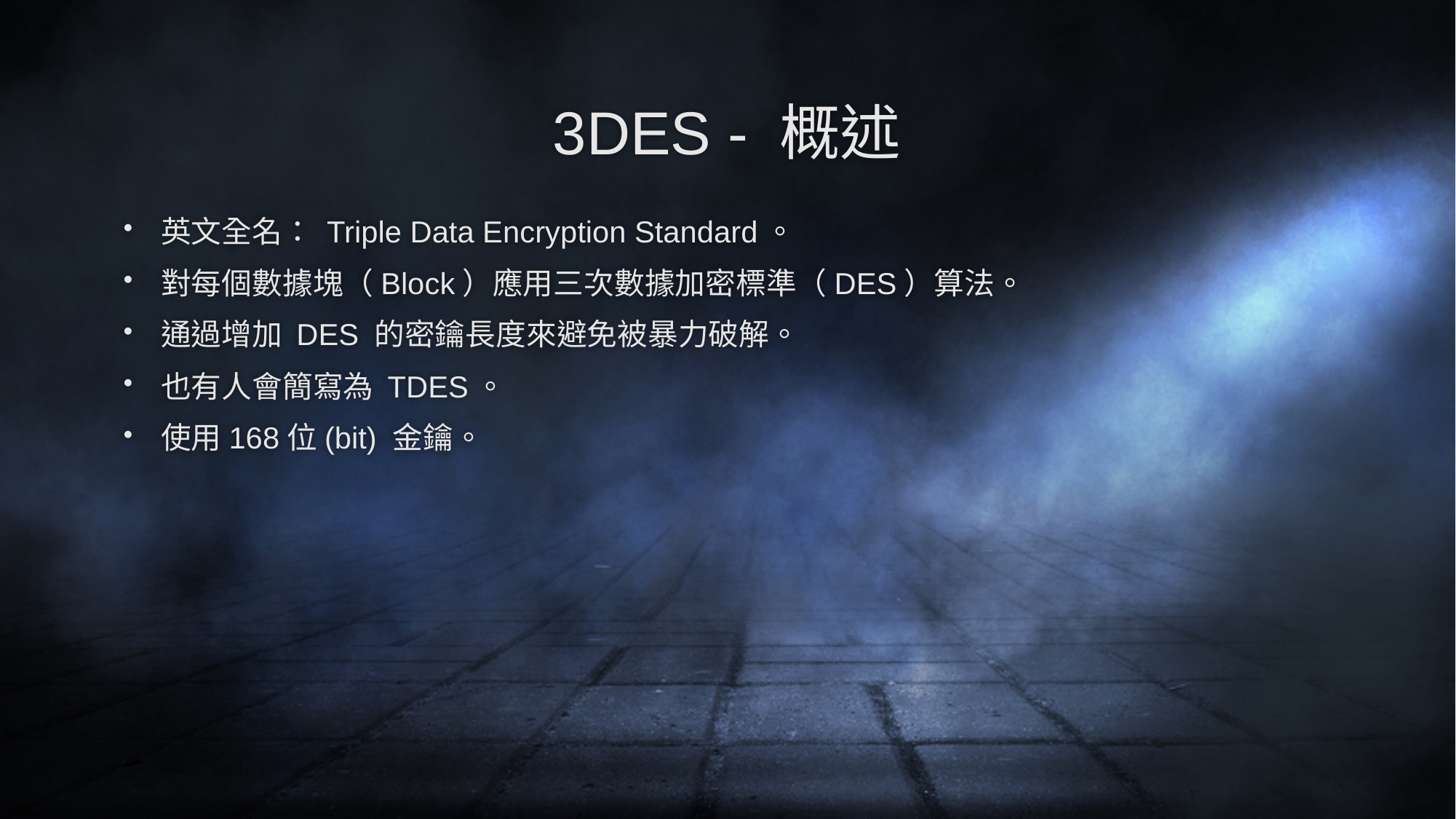

# 3DES - 概述
英文全名： Triple Data Encryption Standard。
對每個數據塊（Block）應用三次數據加密標準（DES）算法。
通過增加 DES 的密鑰長度來避免被暴力破解。
也有人會簡寫為 TDES。
使用168位(bit) 金鑰。